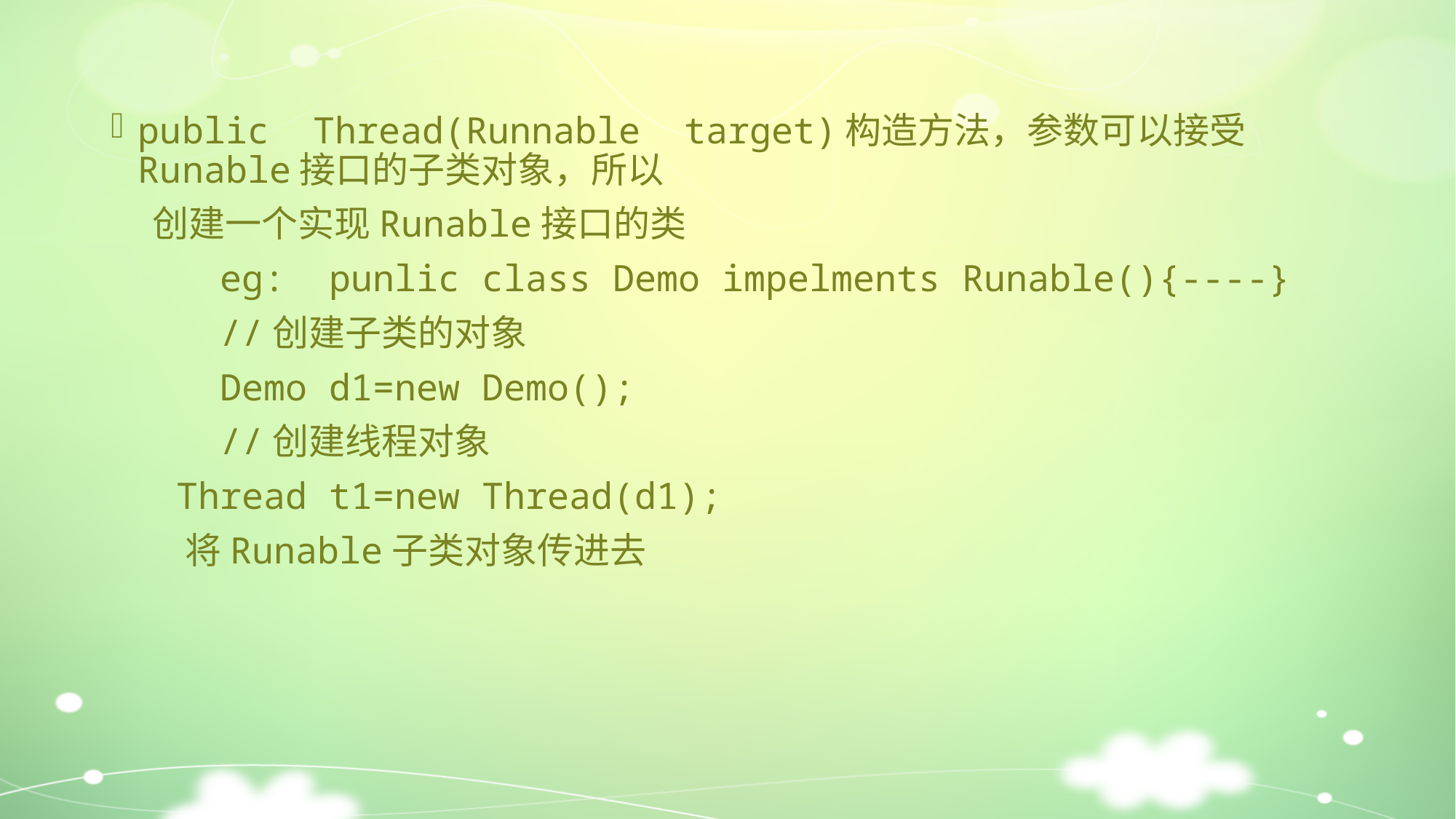

public  Thread(Runnable  target)构造方法，参数可以接受Runable接口的子类对象，所以
    创建一个实现Runable接口的类
     eg:  punlic class Demo impelments Runable(){----}
     //创建子类的对象
     Demo d1=new Demo();
     //创建线程对象
   Thread t1=new Thread(d1);
        将Runable子类对象传进去